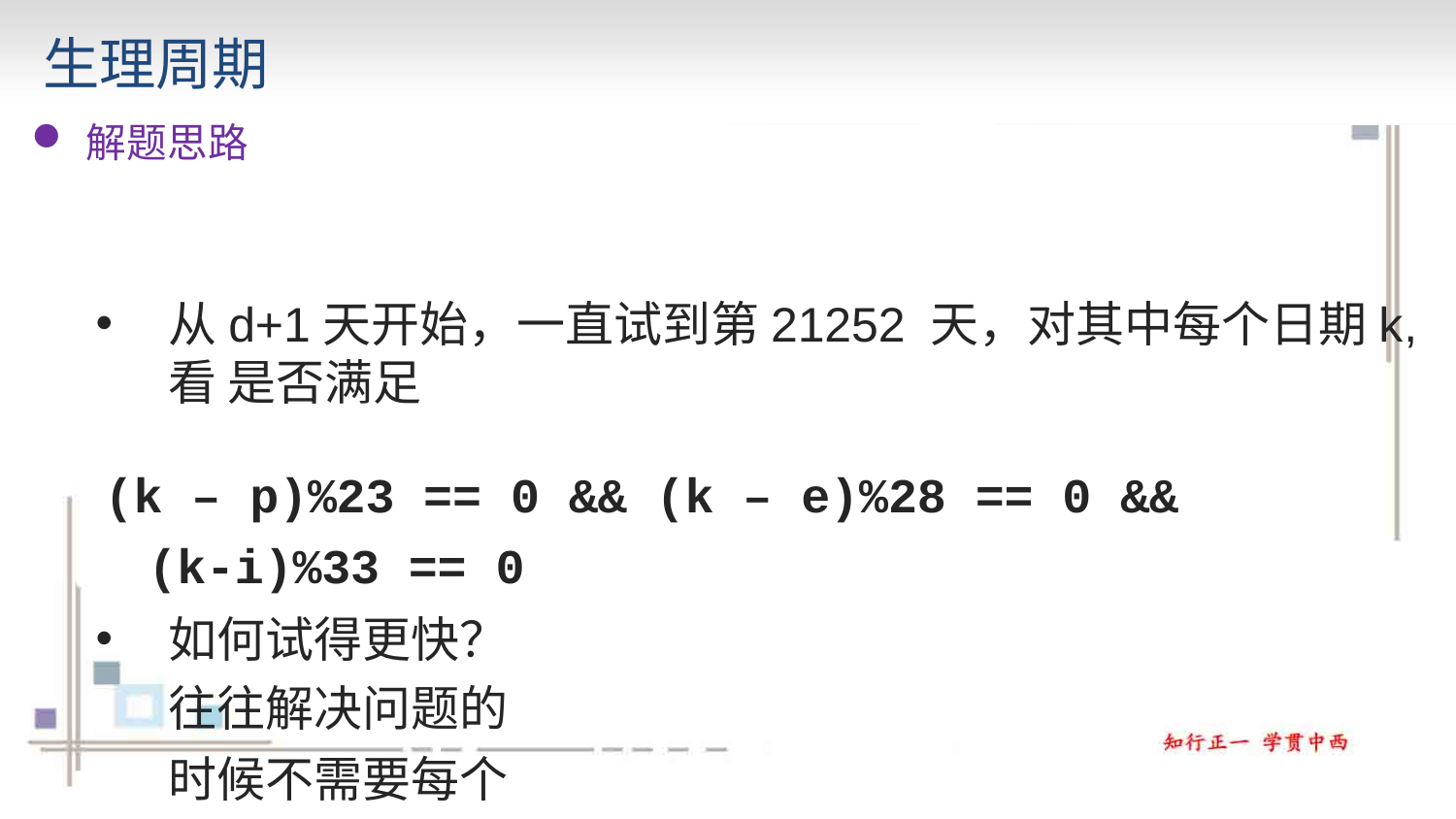

# 生理周期
解题思路
从d+1天开始，一直试到第21252 天，对其中每个日期k,看 是否满足

(k – p)%23 == 0 && (k – e)%28 == 0 &&  (k-i)%33 == 0
如何试得更快？往往解决问题的时候不需要每个都试
 跳着试!
13